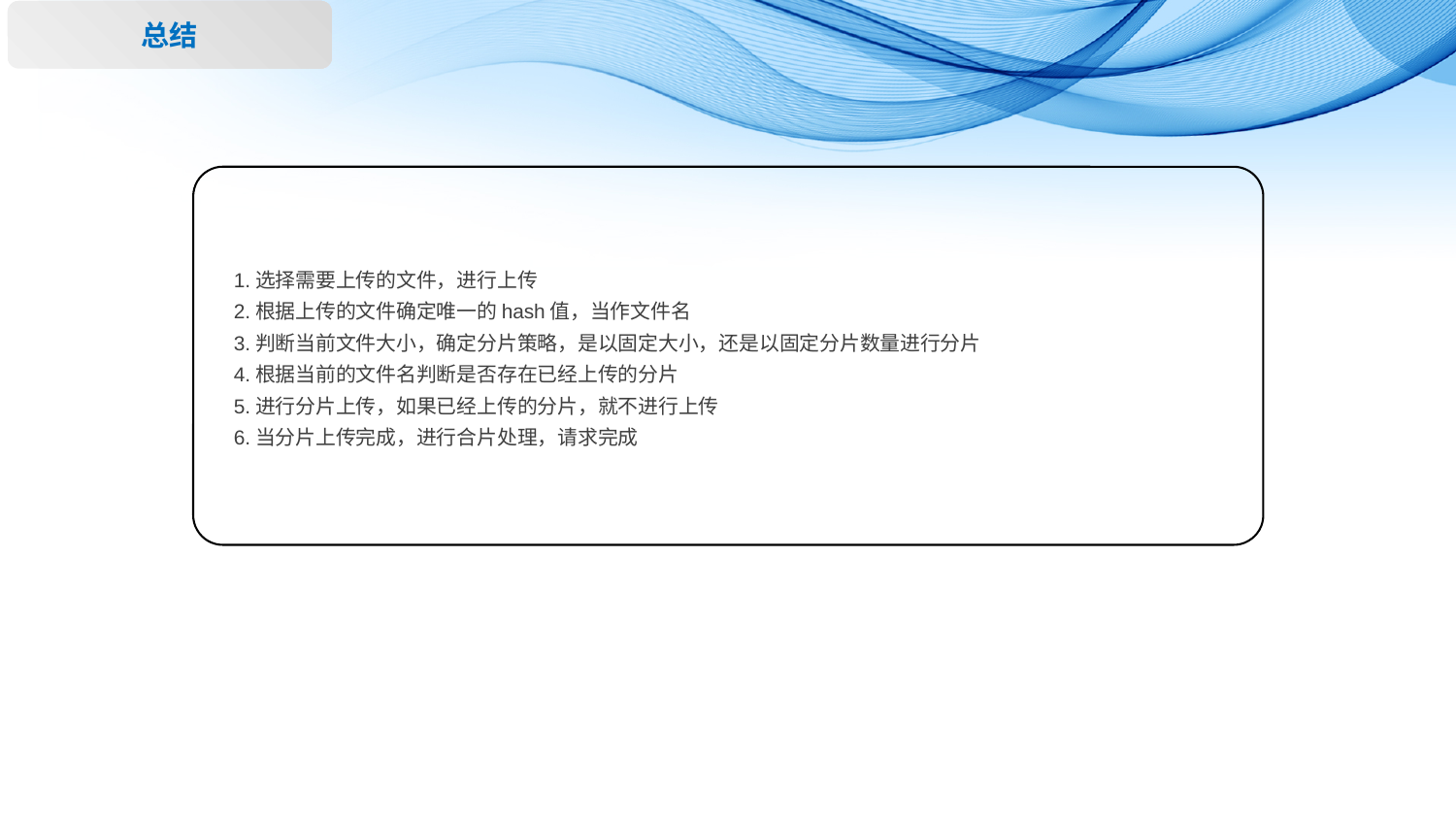

总结

   1.选择需要上传的文件，进行上传
   2.根据上传的文件确定唯一的hash值，当作文件名
   3.判断当前文件大小，确定分片策略，是以固定大小，还是以固定分片数量进行分片
   4.根据当前的文件名判断是否存在已经上传的分片
   5.进行分片上传，如果已经上传的分片，就不进行上传
   6.当分片上传完成，进行合片处理，请求完成